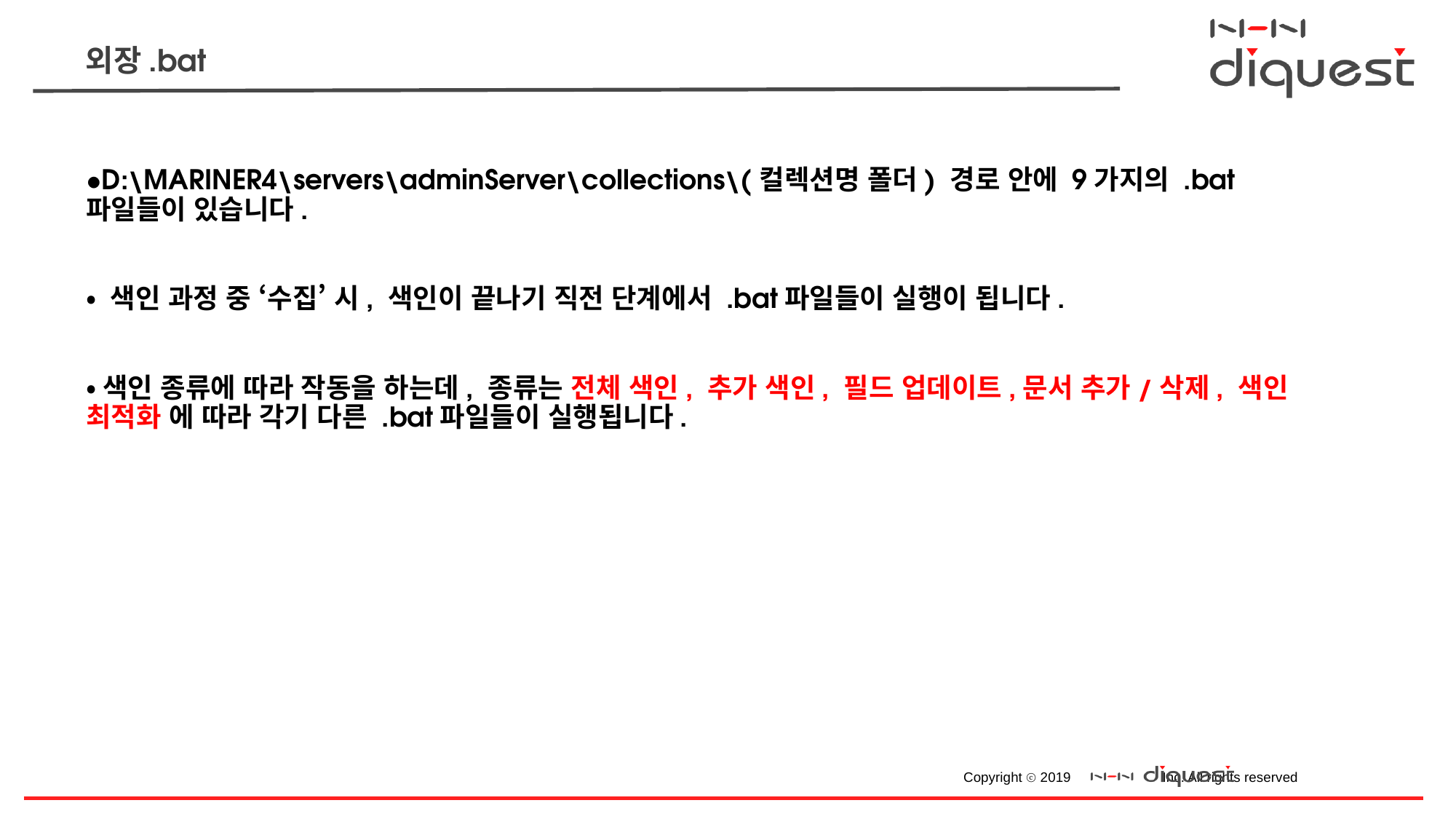

# 외장.bat
•D:\MARINER4\servers\adminServer\collections\(컬렉션명 폴더) 경로 안에 9가지의 .bat파일들이 있습니다.

• 색인 과정 중 ‘수집’ 시, 색인이 끝나기 직전 단계에서 .bat파일들이 실행이 됩니다.

•색인 종류에 따라 작동을 하는데, 종류는 전체 색인, 추가 색인, 필드 업데이트,문서 추가/삭제, 색인 최적화 에 따라 각기 다른 .bat파일들이 실행됩니다.